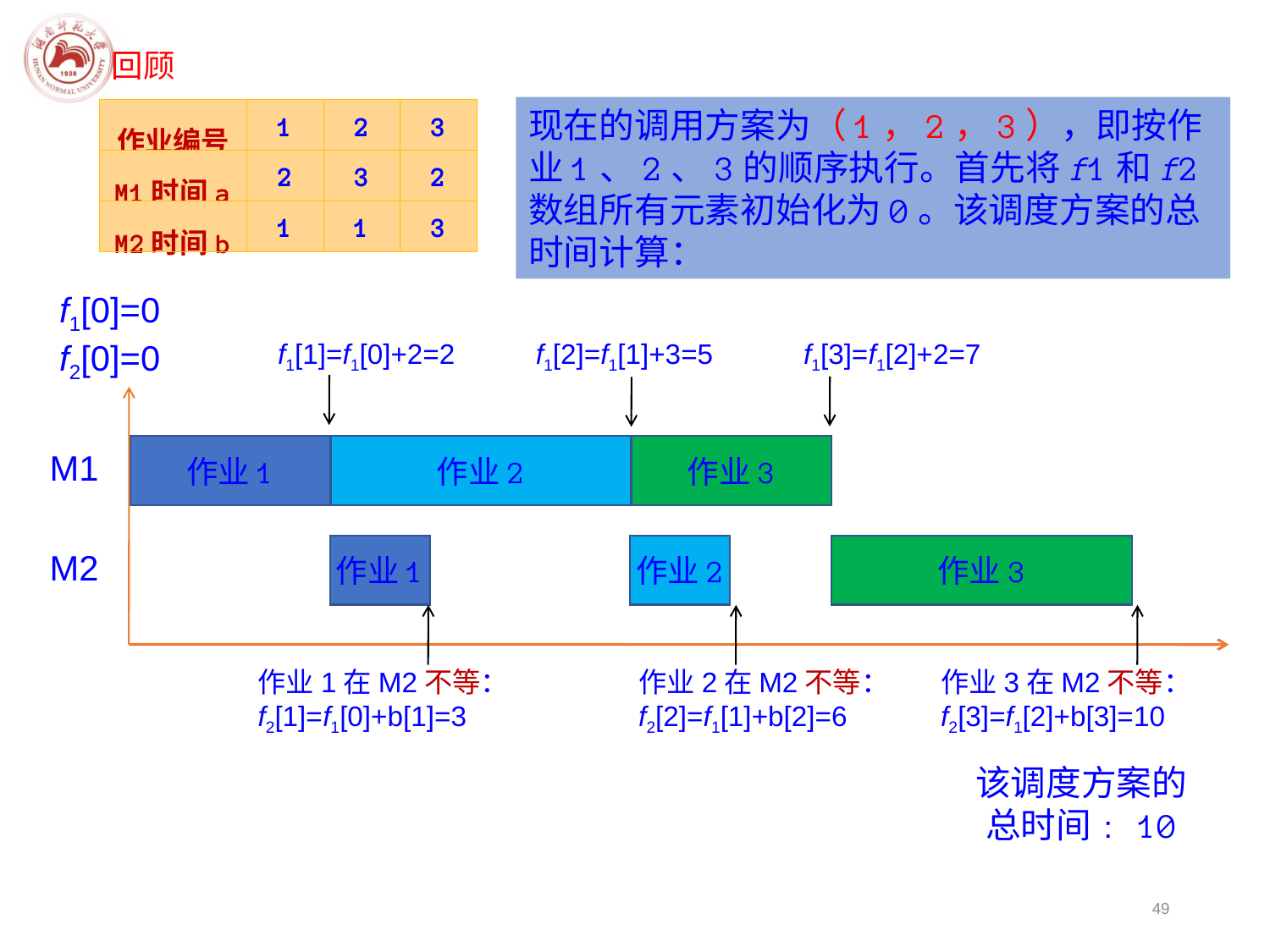

回顾
现在的调用方案为（1，2，3），即按作业1、2、3的顺序执行。首先将f1和f2数组所有元素初始化为0。该调度方案的总时间计算：
| 作业编号 | 1 | 2 | 3 |
| --- | --- | --- | --- |
| M1时间a | 2 | 3 | 2 |
| M2时间b | 1 | 1 | 3 |
f1[0]=0
f2[0]=0
M1
M2
f1[1]=f1[0]+2=2
f1[2]=f1[1]+3=5
f1[3]=f1[2]+2=7
作业1
作业1
作业2
作业3
作业2
作业2在M2不等：f2[2]=f1[1]+b[2]=6
作业3
作业3在M2不等：f2[3]=f1[2]+b[3]=10
作业1在M2不等：f2[1]=f1[0]+b[1]=3
该调度方案的总时间: 10
49